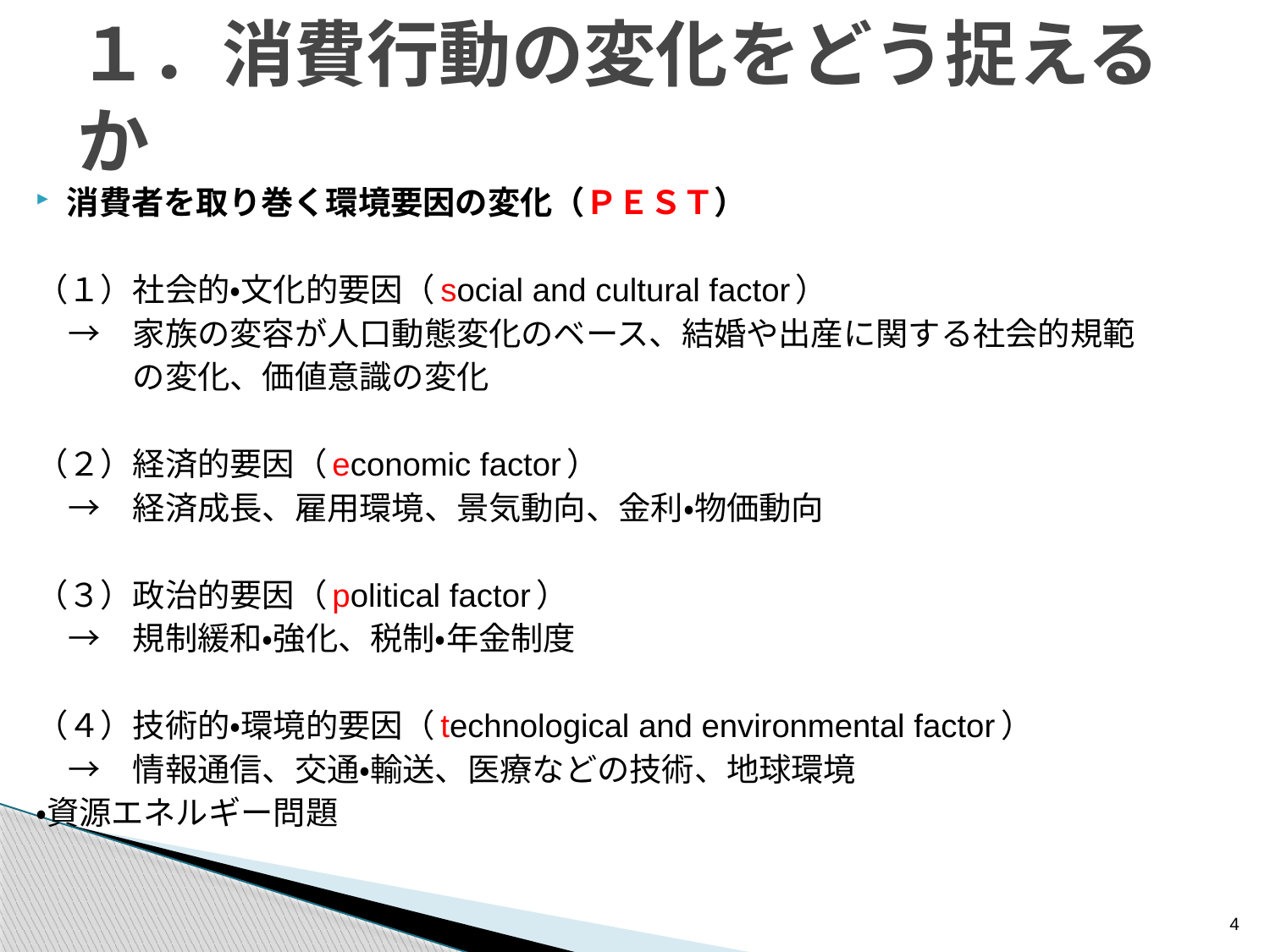

# １．消費行動の変化をどう捉えるか
消費者を取り巻く環境要因の変化（ＰＥＳＴ）

（１）社会的・文化的要因（social and cultural factor）
　→　家族の変容が人口動態変化のベース、結婚や出産に関する社会的規範
　　　の変化、価値意識の変化

（２）経済的要因（economic factor）
　→　経済成長、雇用環境、景気動向、金利・物価動向

（３）政治的要因（political factor）
　→　規制緩和・強化、税制・年金制度

（４）技術的・環境的要因（technological and environmental factor）
　→　情報通信、交通・輸送、医療などの技術、地球環境
	・資源エネルギー問題

4